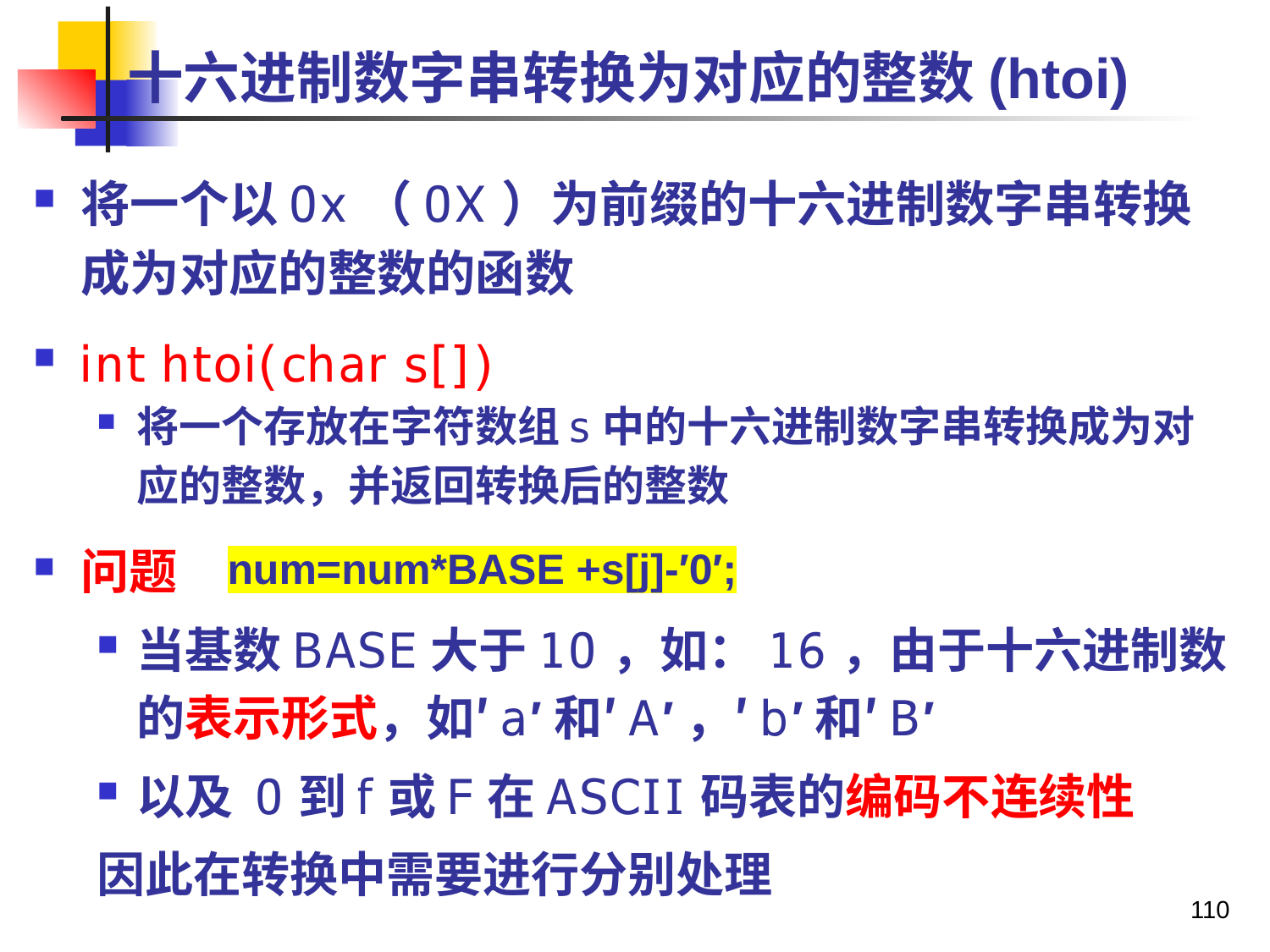

# 十六进制数字串转换为对应的整数(htoi)
将一个以0x（0X）为前缀的十六进制数字串转换成为对应的整数的函数
int htoi(char s[])
将一个存放在字符数组s中的十六进制数字串转换成为对应的整数，并返回转换后的整数
问题
当基数BASE大于10，如：16，由于十六进制数的表示形式，如′a′和′A′，′b′和′B′
以及 0到f或F在ASCII码表的编码不连续性
因此在转换中需要进行分别处理
num=num*BASE +s[j]-′0′;
110